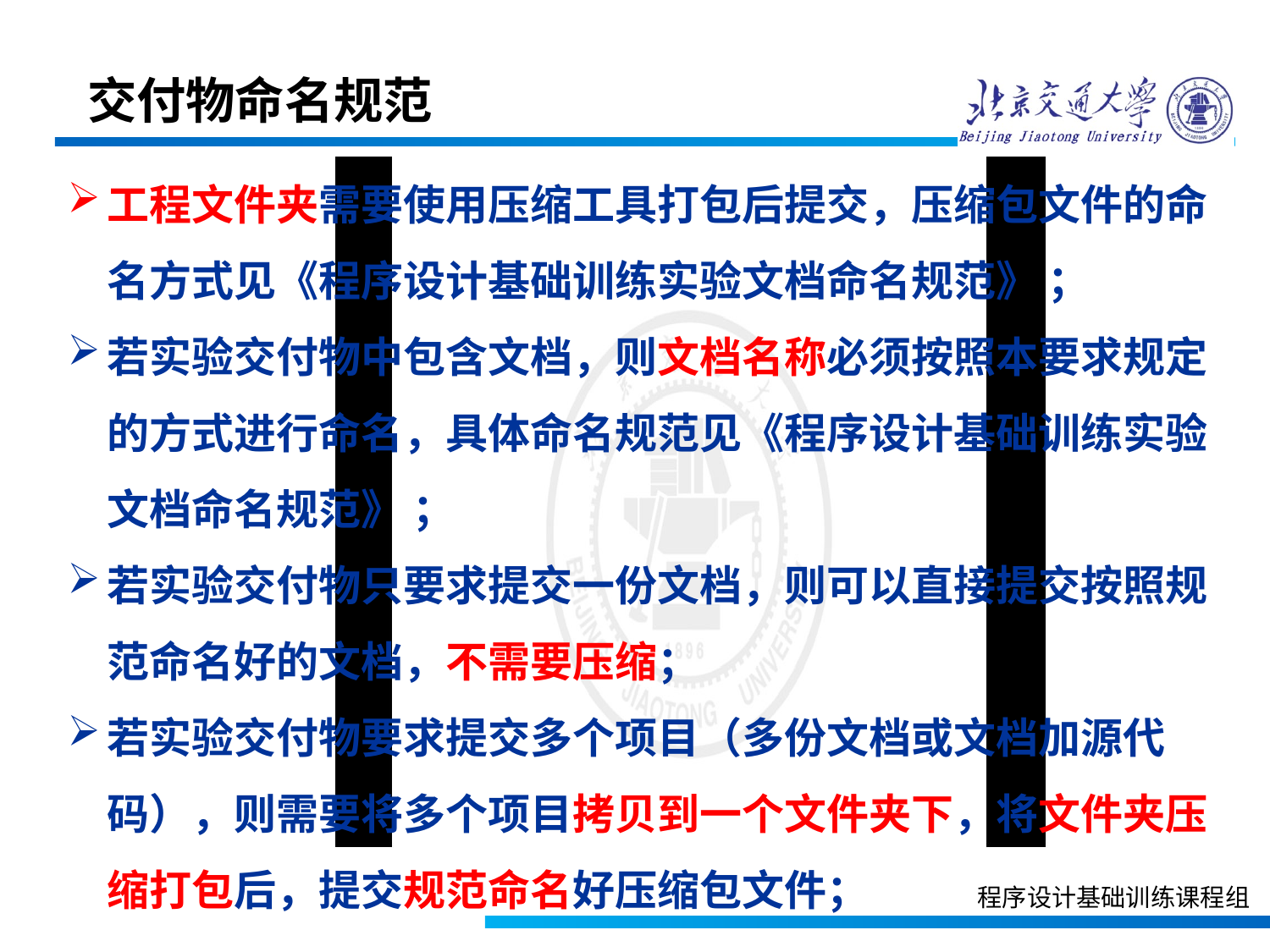

交付物命名规范
工程文件夹需要使用压缩工具打包后提交，压缩包文件的命名方式见《程序设计基础训练实验文档命名规范》 ；
若实验交付物中包含文档，则文档名称必须按照本要求规定的方式进行命名，具体命名规范见《程序设计基础训练实验文档命名规范》 ；
若实验交付物只要求提交一份文档，则可以直接提交按照规范命名好的文档，不需要压缩；
若实验交付物要求提交多个项目（多份文档或文档加源代码），则需要将多个项目拷贝到一个文件夹下，将文件夹压缩打包后，提交规范命名好压缩包文件；
程序设计基础训练课程组